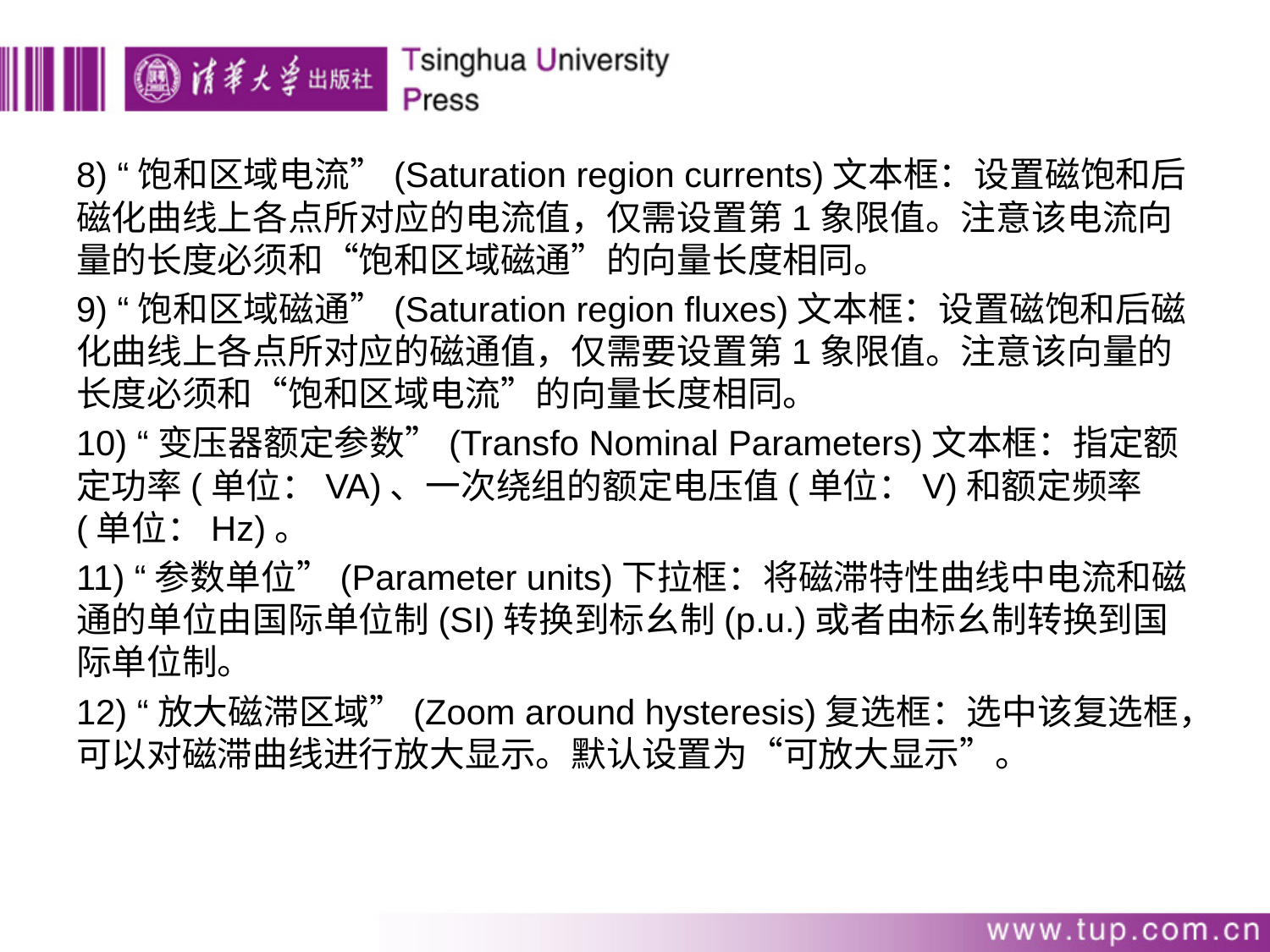

8) “饱和区域电流”(Saturation region currents)文本框：设置磁饱和后磁化曲线上各点所对应的电流值，仅需设置第1象限值。注意该电流向量的长度必须和“饱和区域磁通”的向量长度相同。
9) “饱和区域磁通”(Saturation region fluxes)文本框：设置磁饱和后磁化曲线上各点所对应的磁通值，仅需要设置第1象限值。注意该向量的长度必须和“饱和区域电流”的向量长度相同。
10) “变压器额定参数”(Transfo Nominal Parameters)文本框：指定额定功率(单位：VA)、一次绕组的额定电压值(单位：V)和额定频率(单位：Hz)。
11) “参数单位”(Parameter units)下拉框：将磁滞特性曲线中电流和磁通的单位由国际单位制(SI)转换到标幺制(p.u.)或者由标幺制转换到国际单位制。
12) “放大磁滞区域”(Zoom around hysteresis)复选框：选中该复选框，可以对磁滞曲线进行放大显示。默认设置为“可放大显示”。